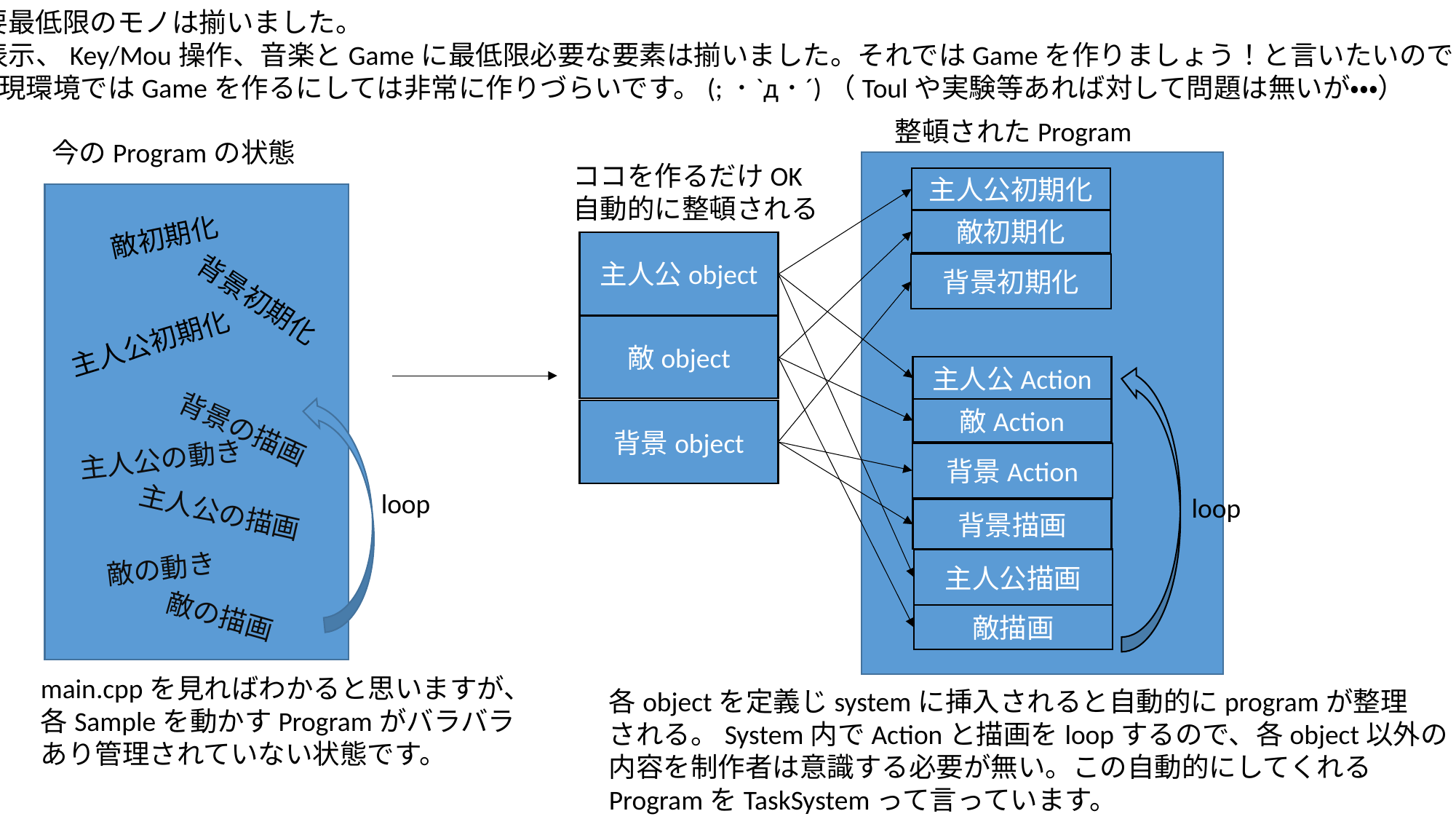

・必要最低限のモノは揃いました。
2D表示、Key/Mou操作、音楽とGameに最低限必要な要素は揃いました。それではGameを作りましょう！と言いたいのですが
今の現環境ではGameを作るにしては非常に作りづらいです。(; ･`д･´)（Toulや実験等あれば対して問題は無いが・・・）
整頓されたProgram
今のProgramの状態

ココを作るだけOK
自動的に整頓される
主人公初期化

敵初期化
敵初期化
主人公object
背景初期化
背景初期化
敵object
主人公初期化
主人公Action

敵Action
背景object
背景の描画
主人公の動き
背景Action
loop
loop
主人公の描画
背景描画
敵の動き
主人公描画
敵の描画
敵描画
main.cppを見ればわかると思いますが、
各Sampleを動かすProgramがバラバラ
あり管理されていない状態です。
各objectを定義じsystemに挿入されると自動的にprogramが整理
される。System内でActionと描画をloopするので、各object以外の
内容を制作者は意識する必要が無い。この自動的にしてくれる
ProgramをTaskSystemって言っています。